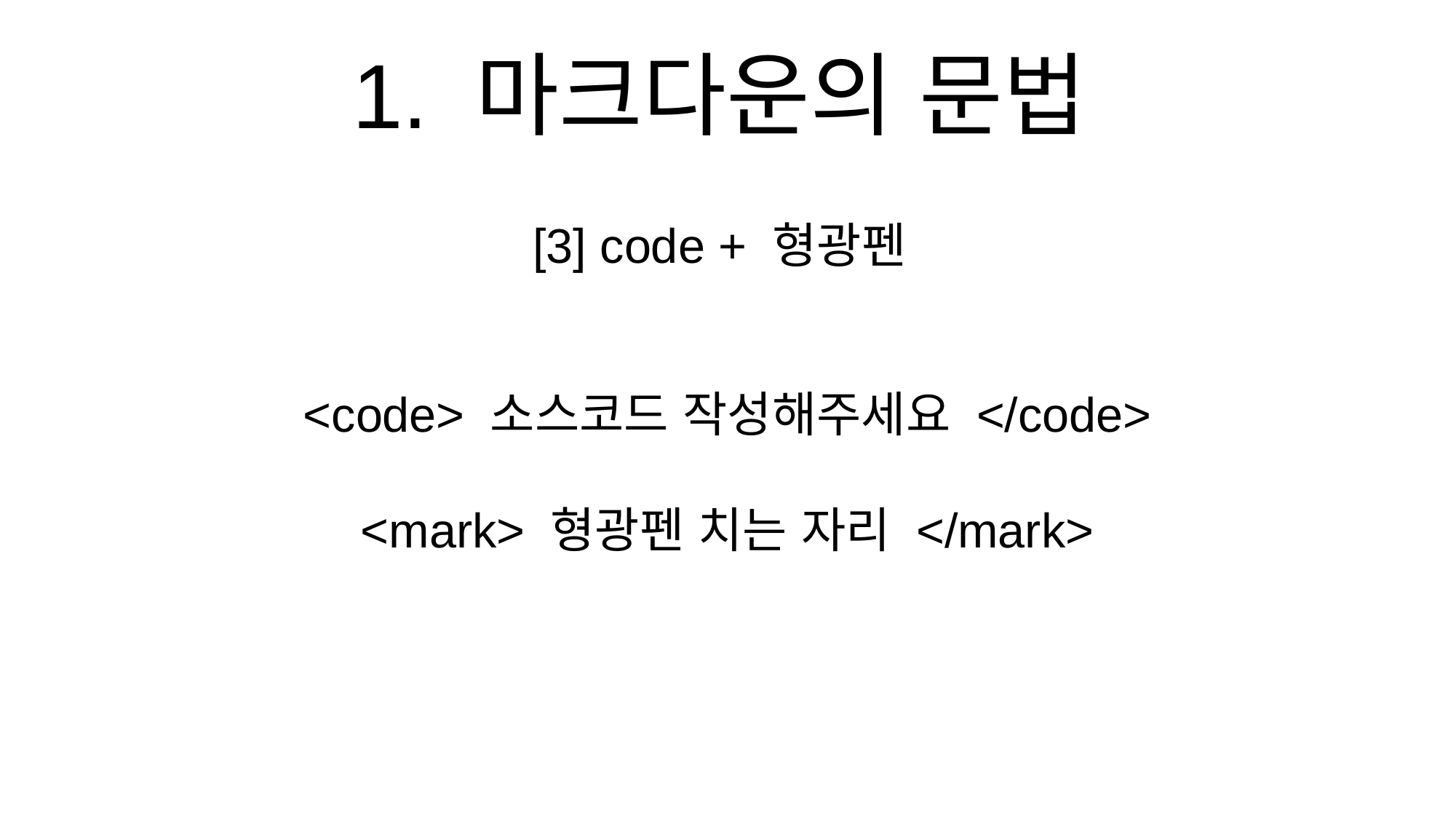

1. 마크다운의 문법
[3] code + 형광펜
<code> 소스코드 작성해주세요 </code>

<mark> 형광펜 치는 자리 </mark>